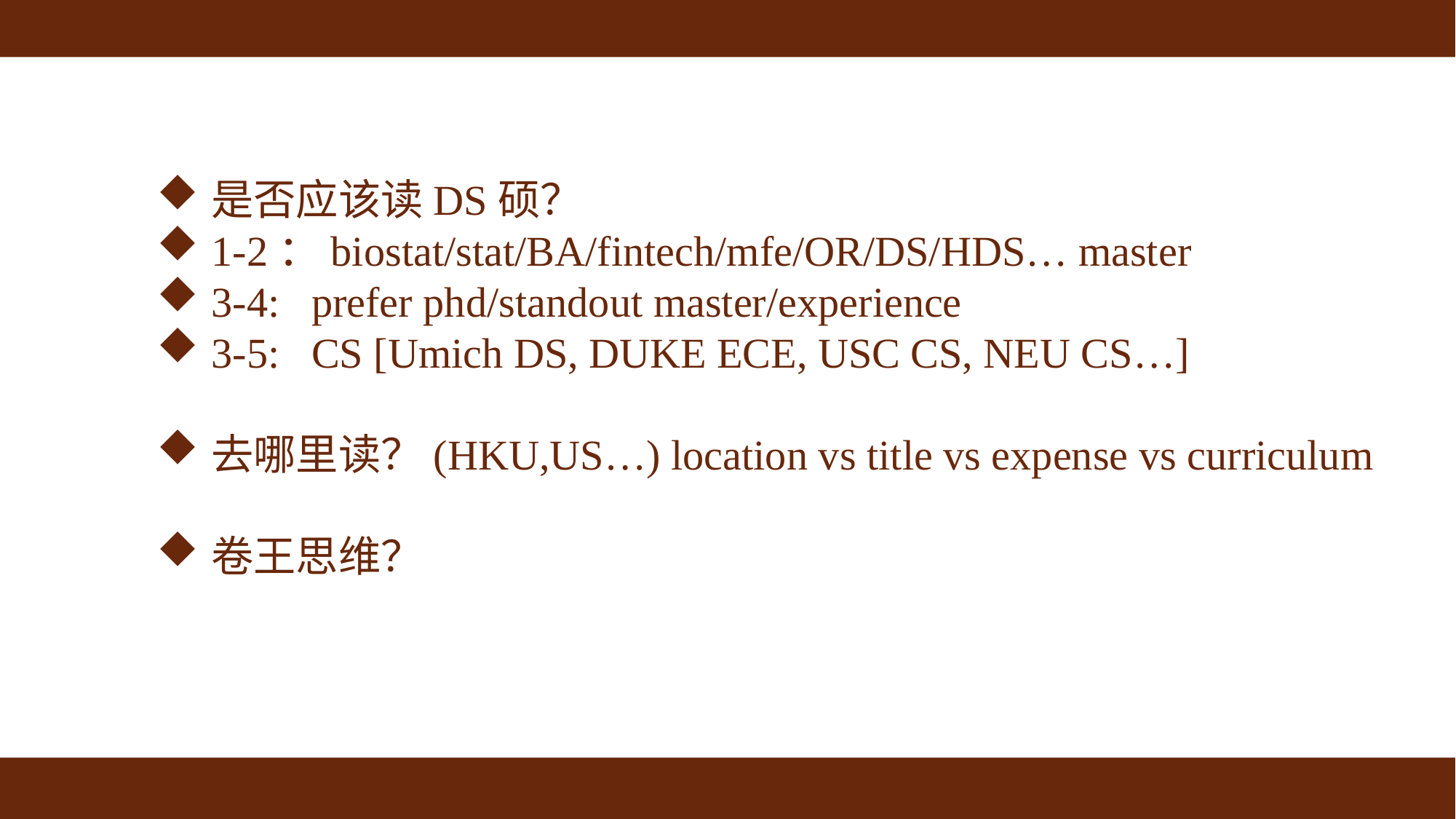

是否应该读DS硕？
1-2：biostat/stat/BA/fintech/mfe/OR/DS/HDS… master
3-4:   prefer phd/standout master/experience
3-5:   CS [Umich DS, DUKE ECE, USC CS, NEU CS…]

去哪里读？(HKU,US…) location vs title vs expense vs curriculum

卷王思维？